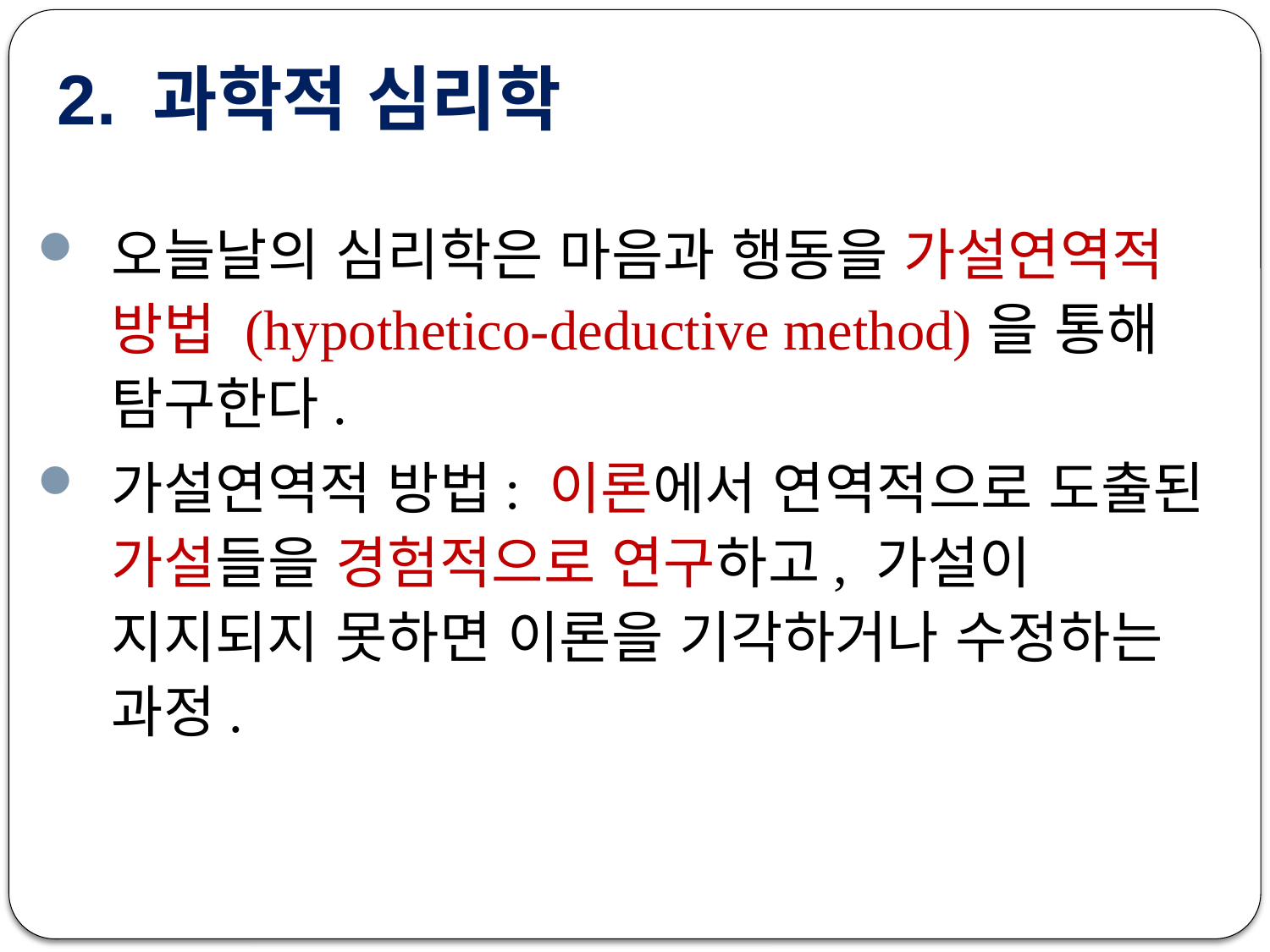

# 2. 과학적 심리학
오늘날의 심리학은 마음과 행동을 가설연역적 방법 (hypothetico-deductive method)을 통해 탐구한다.
가설연역적 방법: 이론에서 연역적으로 도출된 가설들을 경험적으로 연구하고, 가설이 지지되지 못하면 이론을 기각하거나 수정하는 과정.